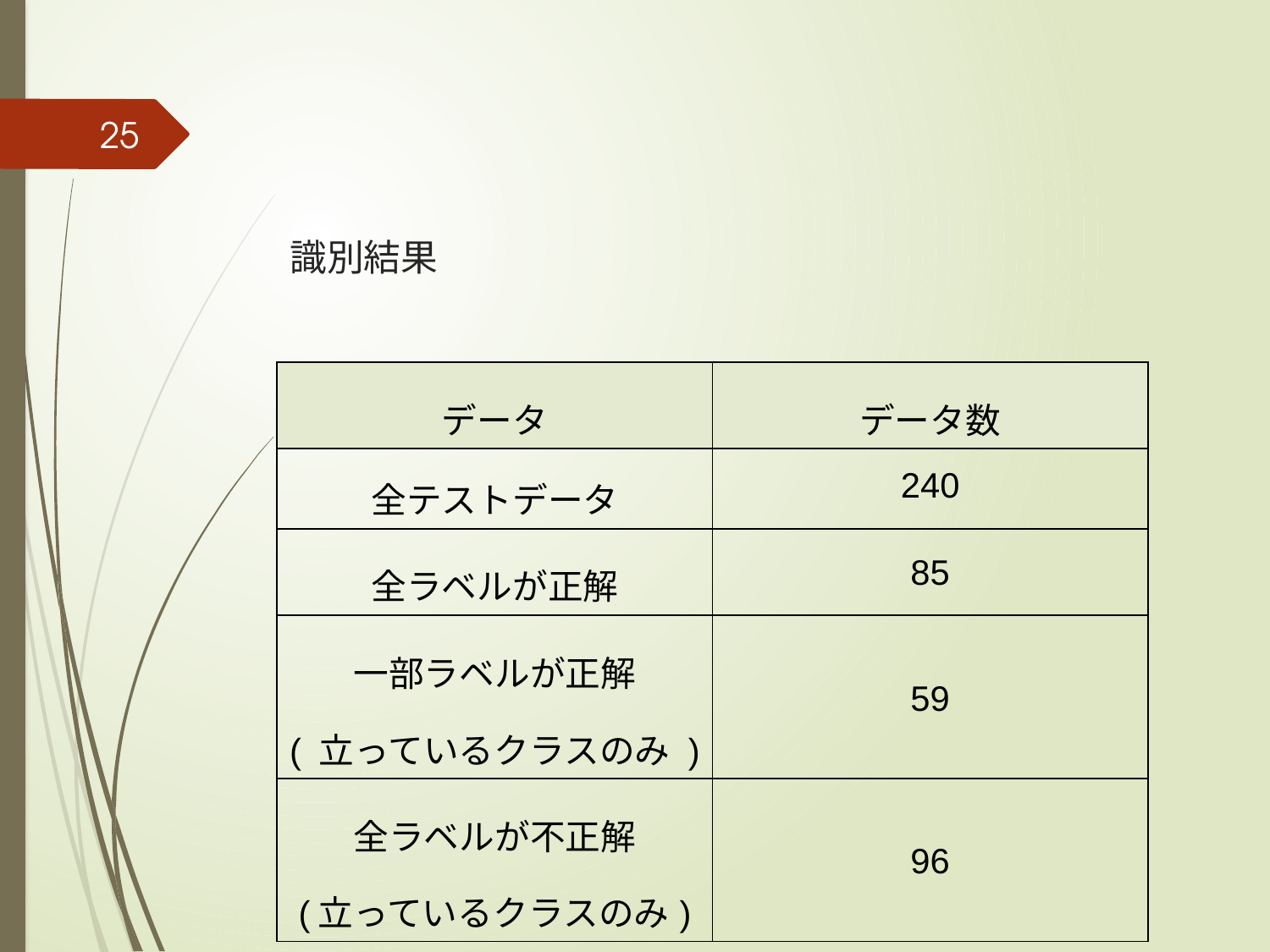

25
# 識別結果
| データ | データ数 |
| --- | --- |
| 全テストデータ | 240 |
| --- | --- |
| 全ラベルが正解 | 85 |
| 一部ラベルが正解 ( 立っているクラスのみ ) | 59 |
| 全ラベルが不正解 (立っているクラスのみ) | 96 |